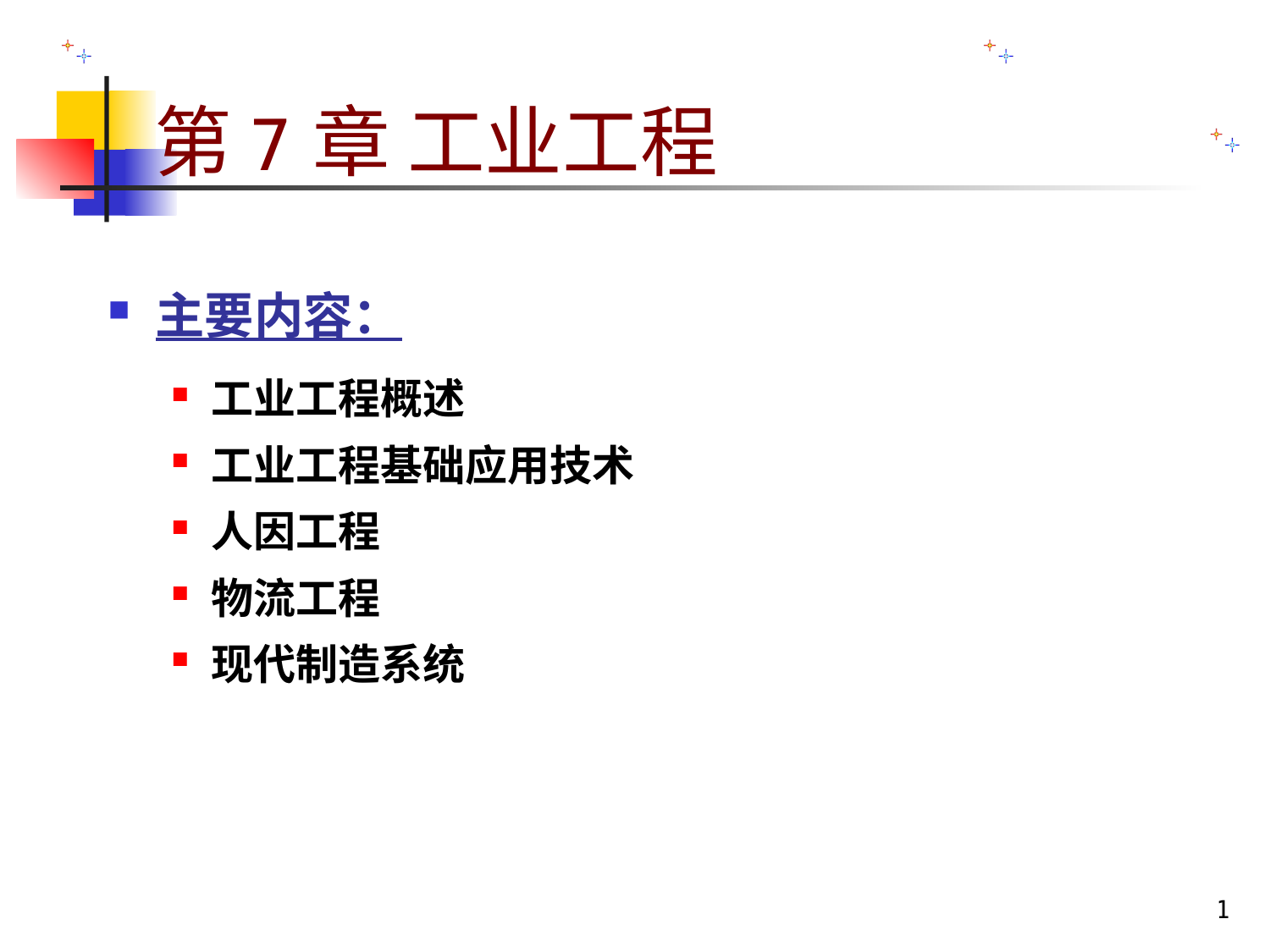

# 第7章 工业工程
主要内容：
工业工程概述
工业工程基础应用技术
人因工程
物流工程
现代制造系统
1